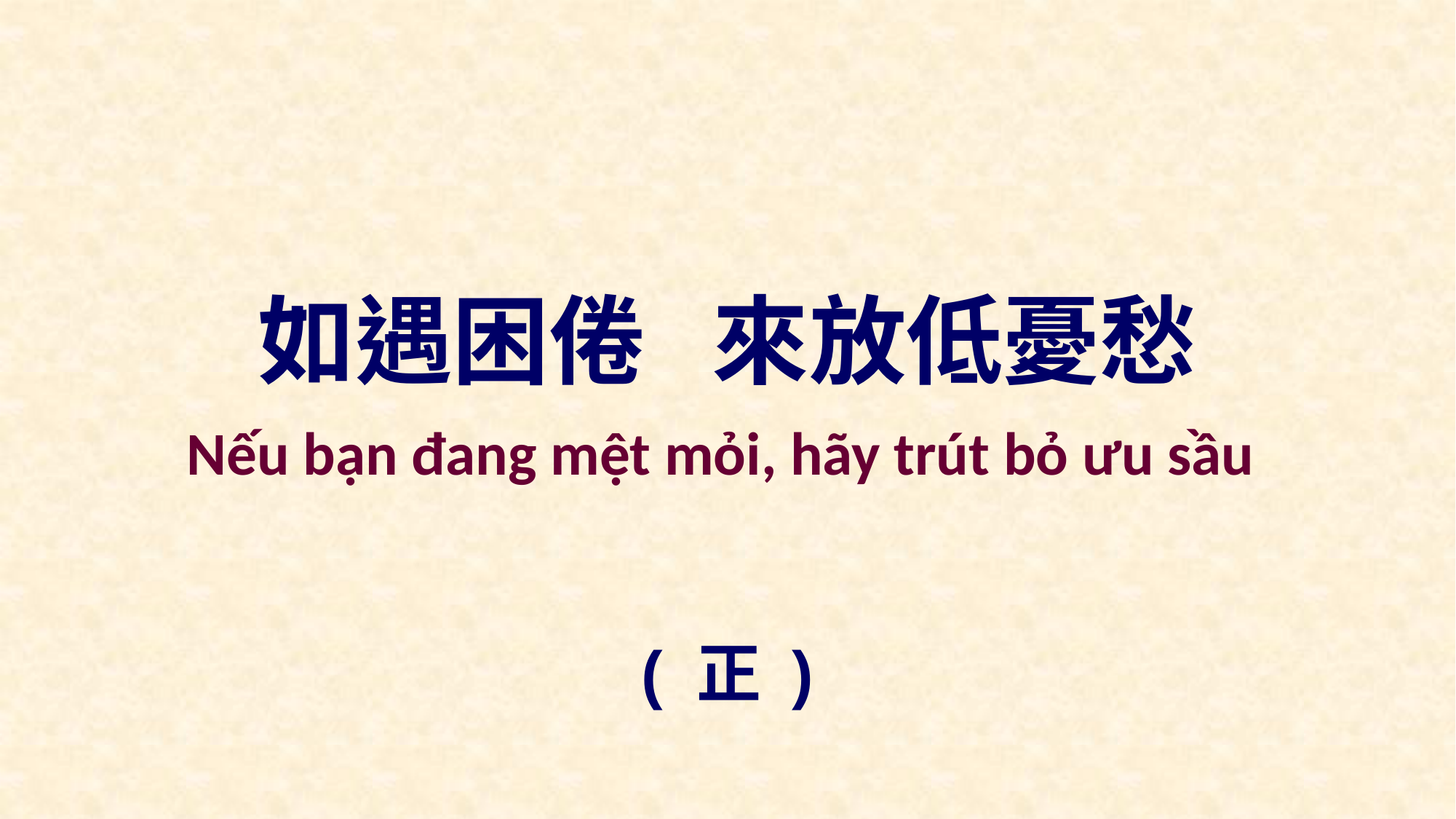

如遇困倦   來放低憂愁
Nếu bạn đang mệt mỏi, hãy trút bỏ ưu sầu
( 正 )